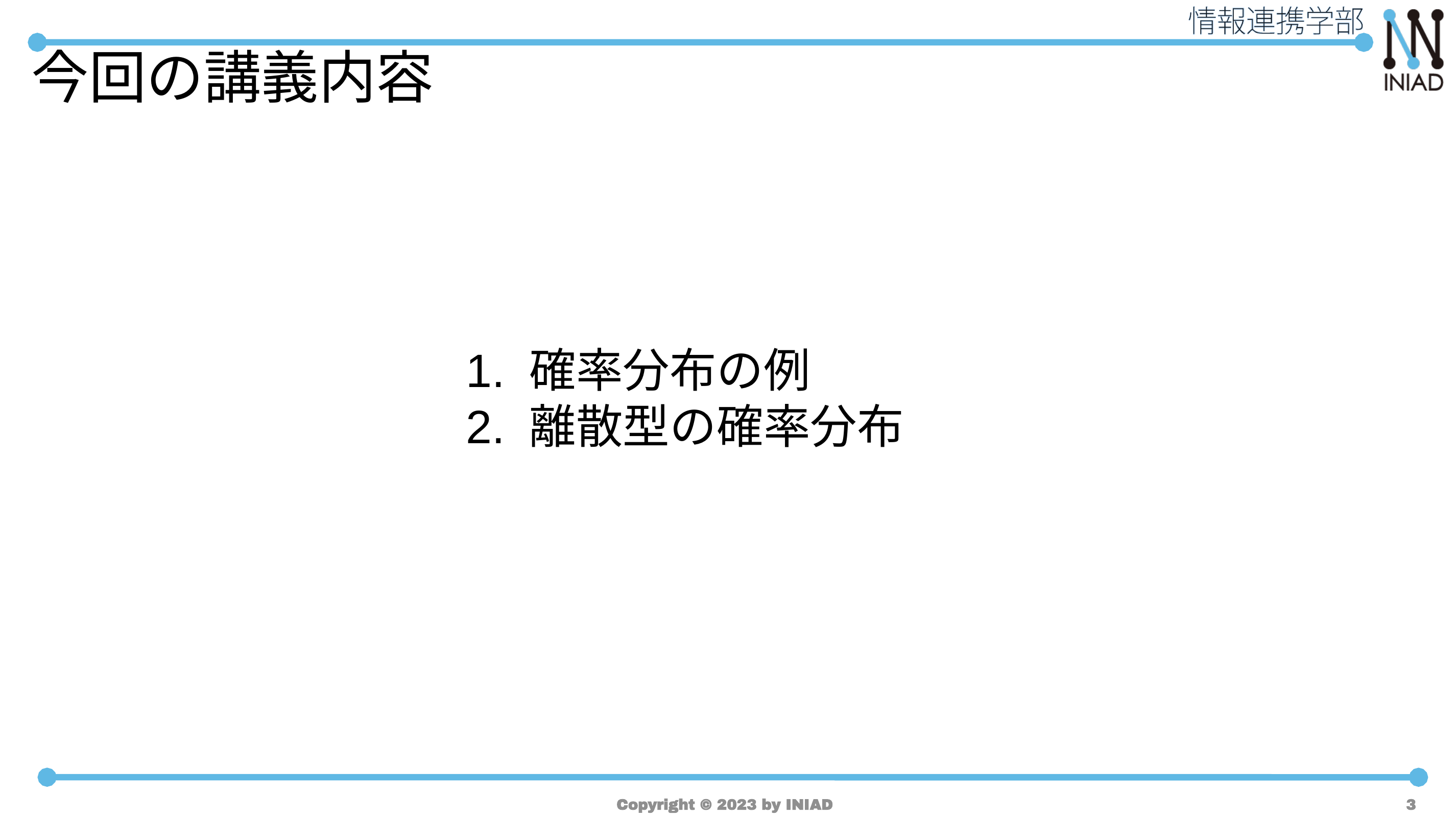

# 今回の講義内容
1. 確率分布の例
2. 離散型の確率分布
3
Copyright © 2023 by INIAD
3